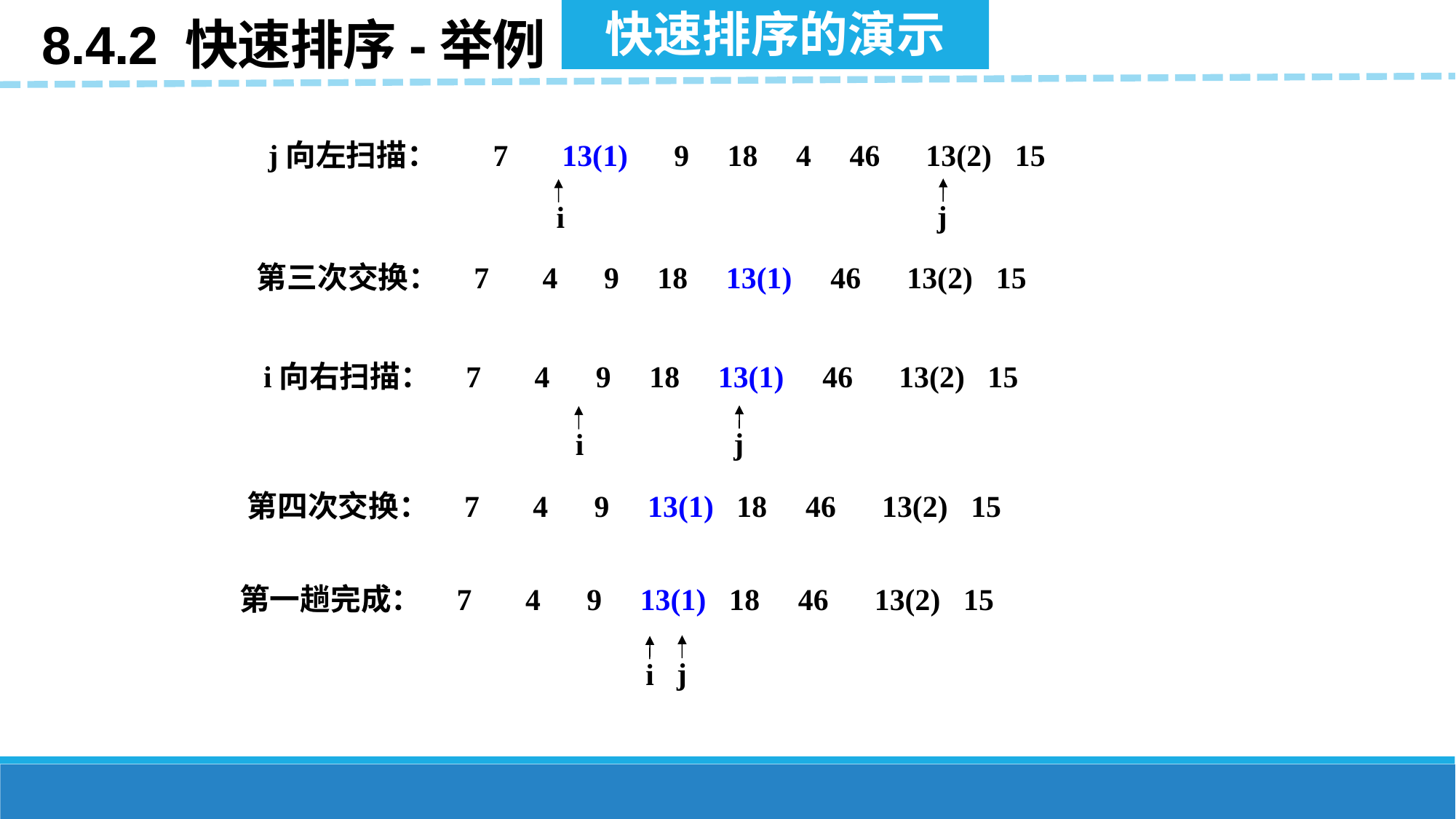

快速排序的演示
8.4.2 快速排序-举例
j向左扫描：       7       13(1)      9     18     4     46      13(2)   15

j

i
第三次交换：    7       4      9     18     13(1)     46      13(2)   15
i向右扫描：    7       4      9     18     13(1)     46      13(2)   15

j

i
第四次交换：    7       4      9     13(1)   18     46      13(2)   15
第一趟完成：    7       4      9     13(1)   18     46      13(2)   15

j

i